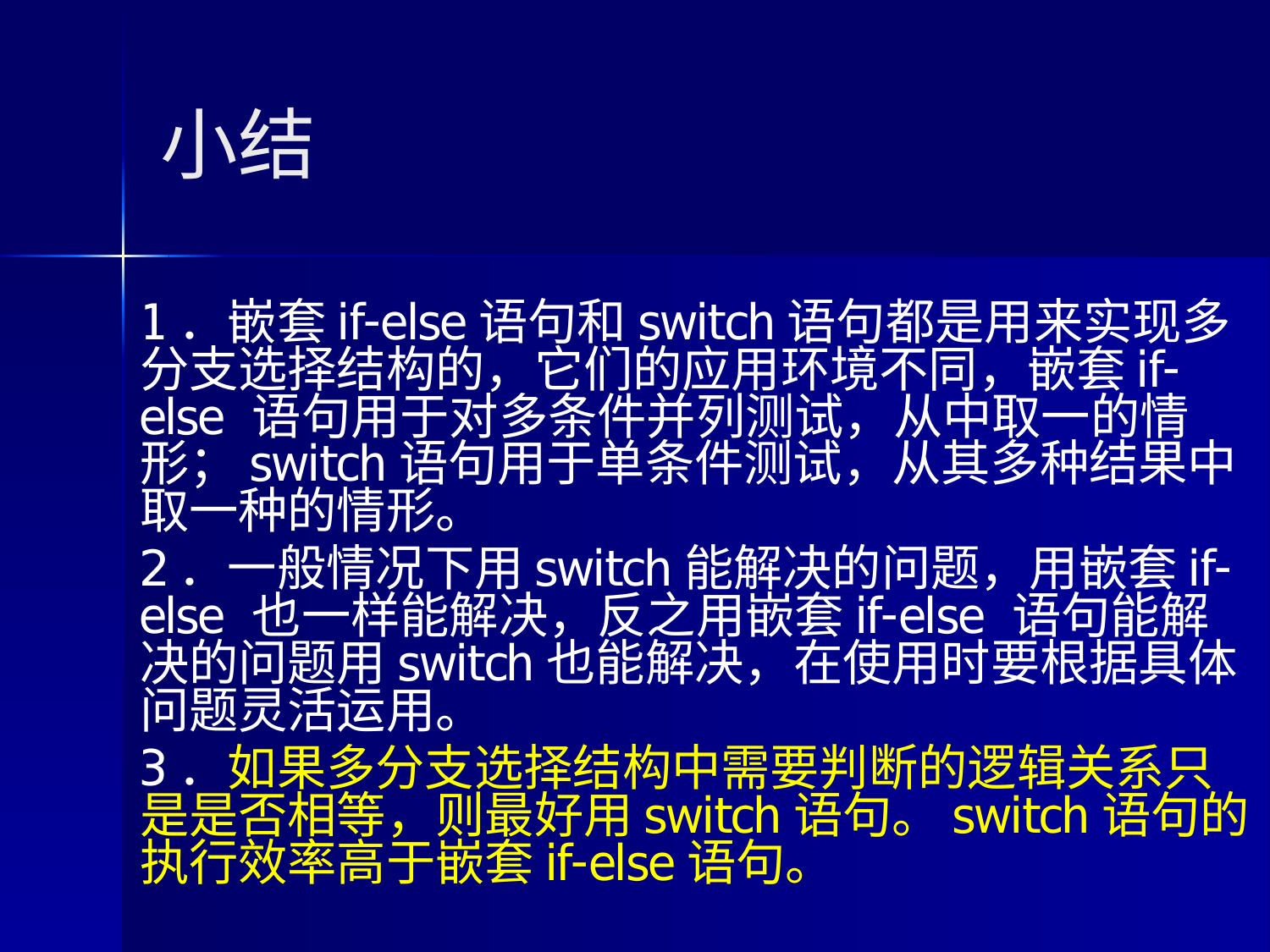

# 小结

1．嵌套if-else语句和switch语句都是用来实现多分支选择结构的，它们的应用环境不同，嵌套if-else 语句用于对多条件并列测试，从中取一的情形；switch语句用于单条件测试，从其多种结果中取一种的情形。
2．一般情况下用switch能解决的问题，用嵌套if-else 也一样能解决，反之用嵌套if-else 语句能解决的问题用switch也能解决，在使用时要根据具体问题灵活运用。
3．如果多分支选择结构中需要判断的逻辑关系只是是否相等，则最好用switch语句。switch语句的执行效率高于嵌套if-else语句。